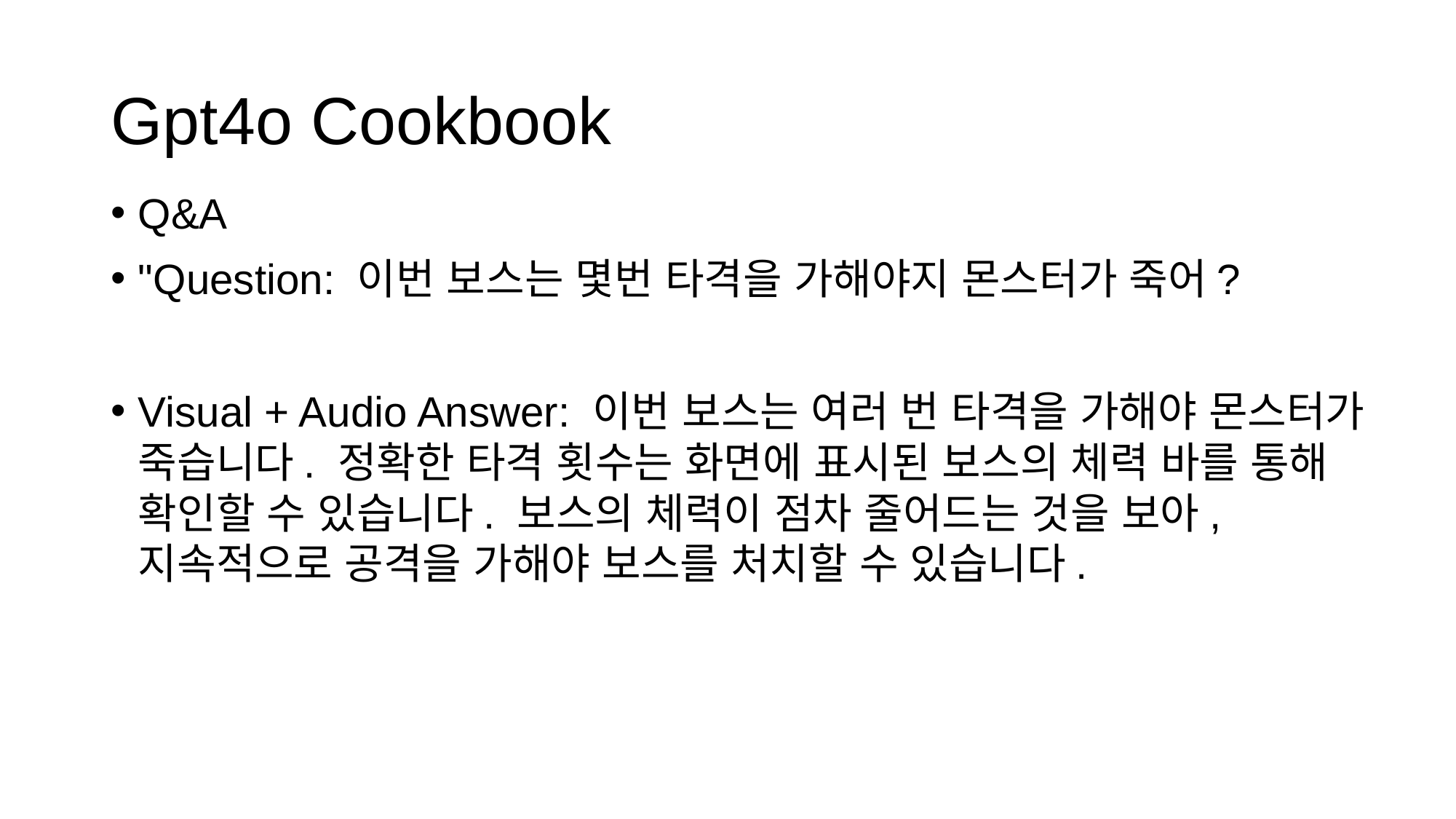

# Gpt4o Cookbook
Q&A
"Question: 이번 보스는 몇번 타격을 가해야지 몬스터가 죽어?

Visual + Audio Answer: 이번 보스는 여러 번 타격을 가해야 몬스터가 죽습니다. 정확한 타격 횟수는 화면에 표시된 보스의 체력 바를 통해 확인할 수 있습니다. 보스의 체력이 점차 줄어드는 것을 보아, 지속적으로 공격을 가해야 보스를 처치할 수 있습니다.